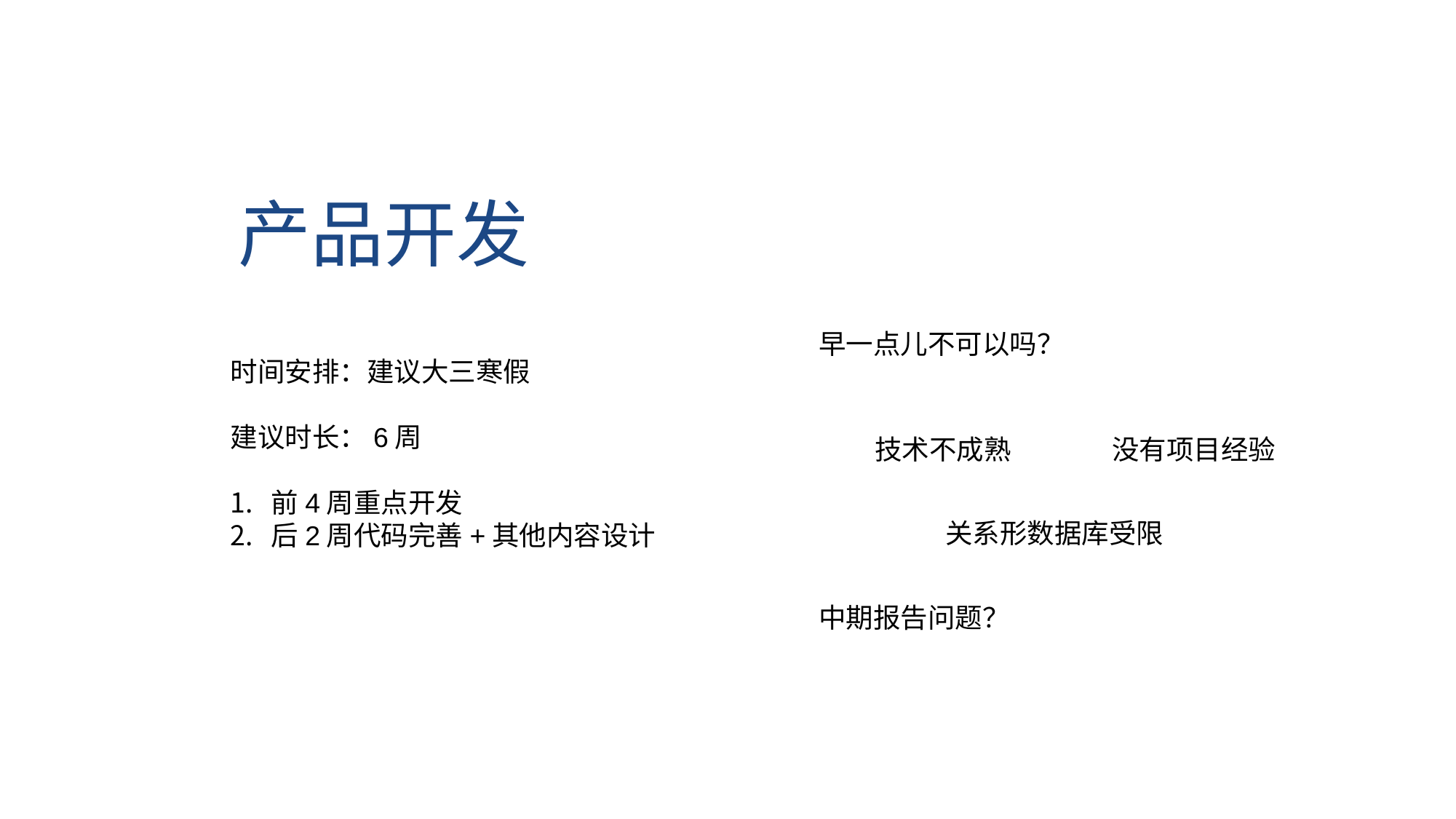

产品开发
早一点儿不可以吗？
时间安排：建议大三寒假

建议时长：6周

前4周重点开发
后2周代码完善+其他内容设计
技术不成熟
没有项目经验
关系形数据库受限
中期报告问题？